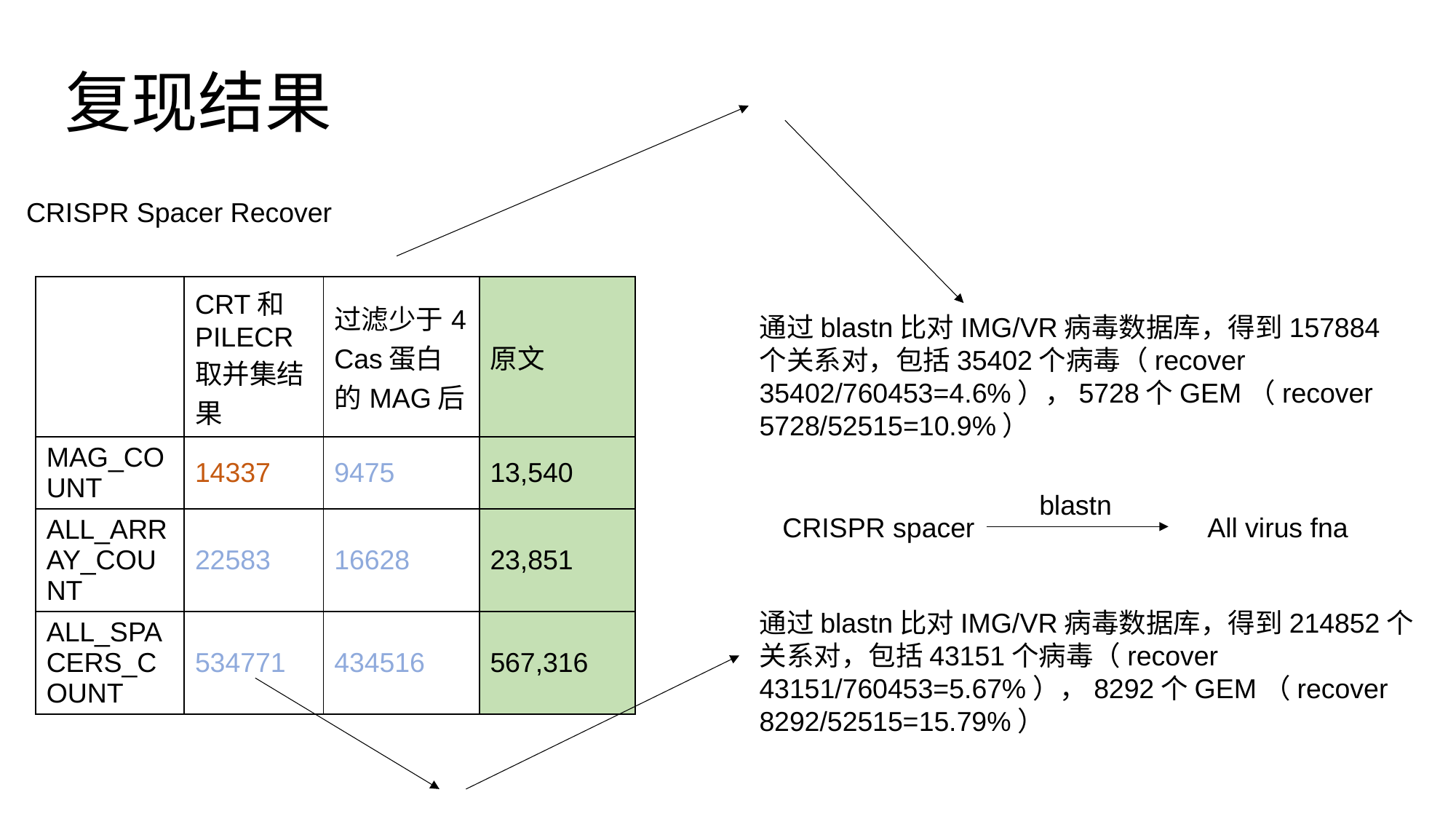

# 复现结果​
CRISPR Spacer Recover
|  | CRT和PILECR取并集结果 | 过滤少于4 Cas蛋白的MAG后 | 原文 |
| --- | --- | --- | --- |
| MAG\_COUNT | 14337 | 9475 | 13,540 |
| ALL\_ARRAY\_COUNT | 22583 | 16628 | 23,851 |
| ALL\_SPACERS\_COUNT | 534771 | 434516 | 567,316 |
通过blastn比对IMG/VR病毒数据库，得到157884个关系对，包括35402个病毒（recover 35402/760453=4.6%），5728个GEM（recover 5728/52515=10.9%）​
blastn
CRISPR spacer
All virus fna
通过blastn比对IMG/VR病毒数据库，得到214852个关系对，包括43151个病毒（recover 43151/760453=5.67%），8292个GEM（recover 8292/52515=15.79%）​